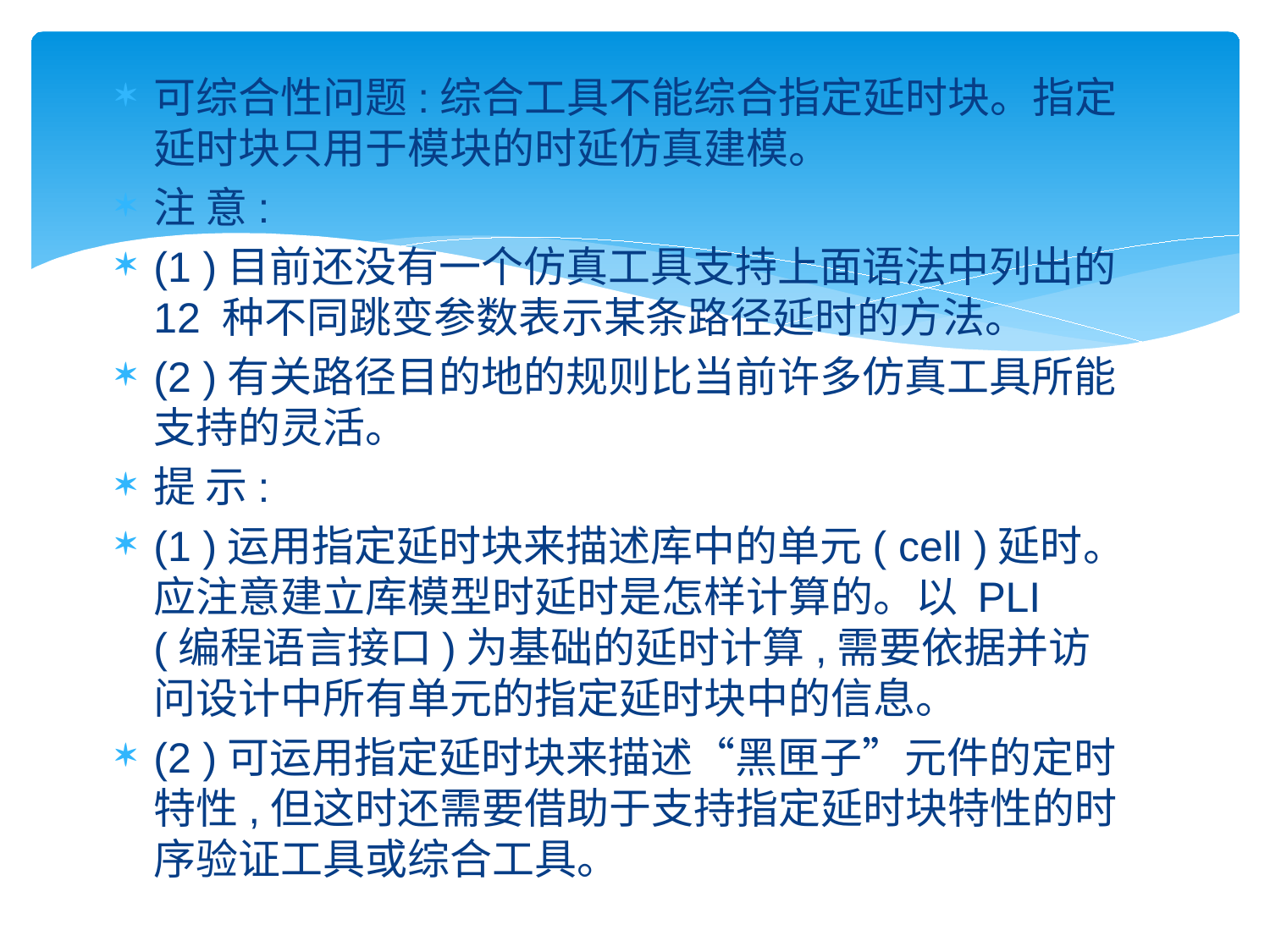

#
可综合性问题:综合工具不能综合指定延时块。指定延时块只用于模块的时延仿真建模。
注 意:
(1 )目前还没有一个仿真工具支持上面语法中列出的 12 种不同跳变参数表示某条路径延时的方法。
(2 )有关路径目的地的规则比当前许多仿真工具所能支持的灵活。
提 示:
(1 )运用指定延时块来描述库中的单元( cell )延时。应注意建立库模型时延时是怎样计算的。以 PLI (编程语言接口)为基础的延时计算,需要依据并访问设计中所有单元的指定延时块中的信息。
(2 )可运用指定延时块来描述“黑匣子”元件的定时特性,但这时还需要借助于支持指定延时块特性的时序验证工具或综合工具。